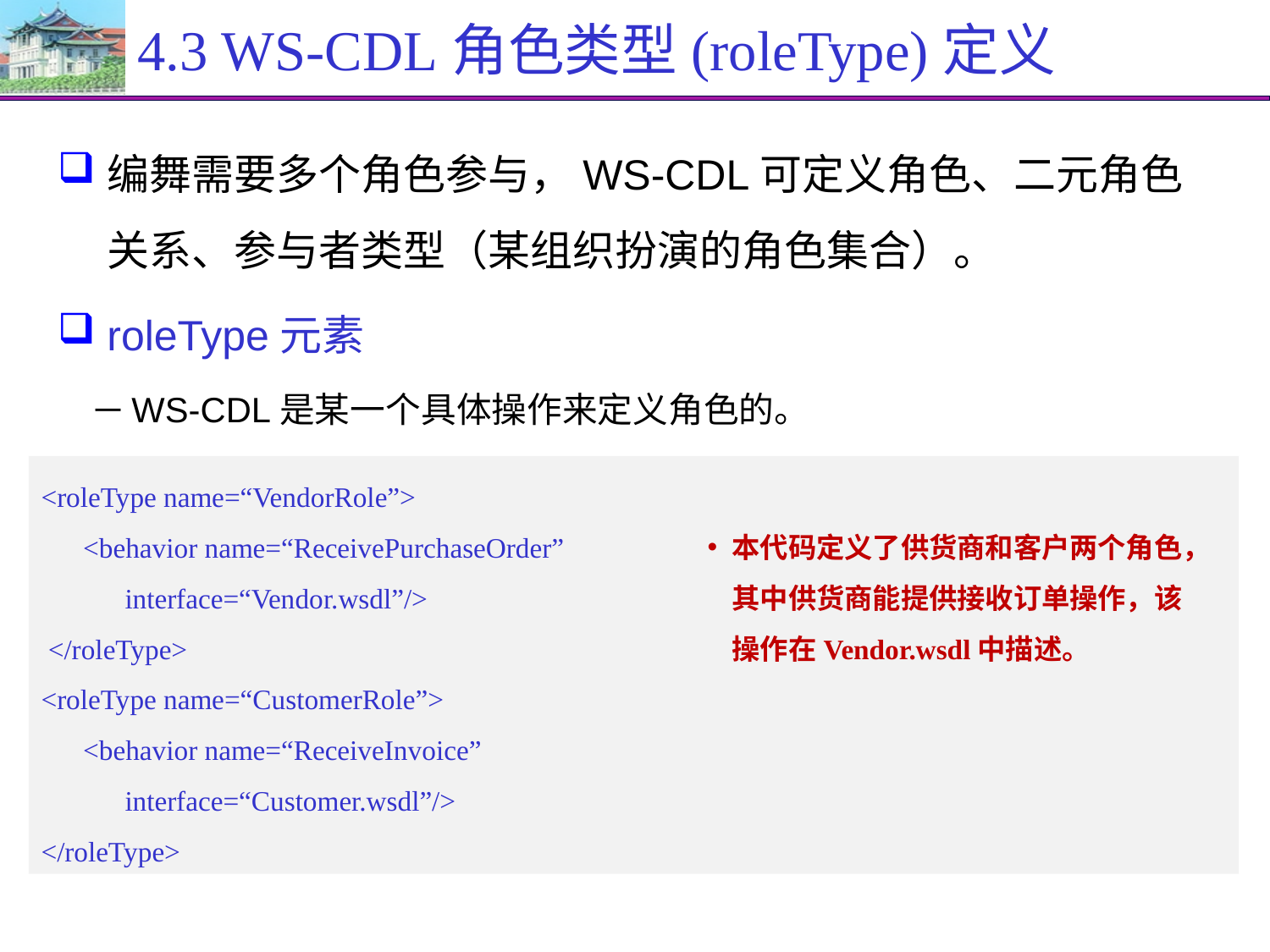

# 4.3 WS-CDL角色类型(roleType)定义
编舞需要多个角色参与，WS-CDL可定义角色、二元角色关系、参与者类型（某组织扮演的角色集合）。
roleType元素
WS-CDL是某一个具体操作来定义角色的。
<roleType name=“VendorRole”>
      <behavior name=“ReceivePurchaseOrder”
            interface=“Vendor.wsdl”/>
 </roleType>
<roleType name=“CustomerRole”>
      <behavior name=“ReceiveInvoice”
            interface=“Customer.wsdl”/>
</roleType>
本代码定义了供货商和客户两个角色，其中供货商能提供接收订单操作，该操作在Vendor.wsdl中描述。